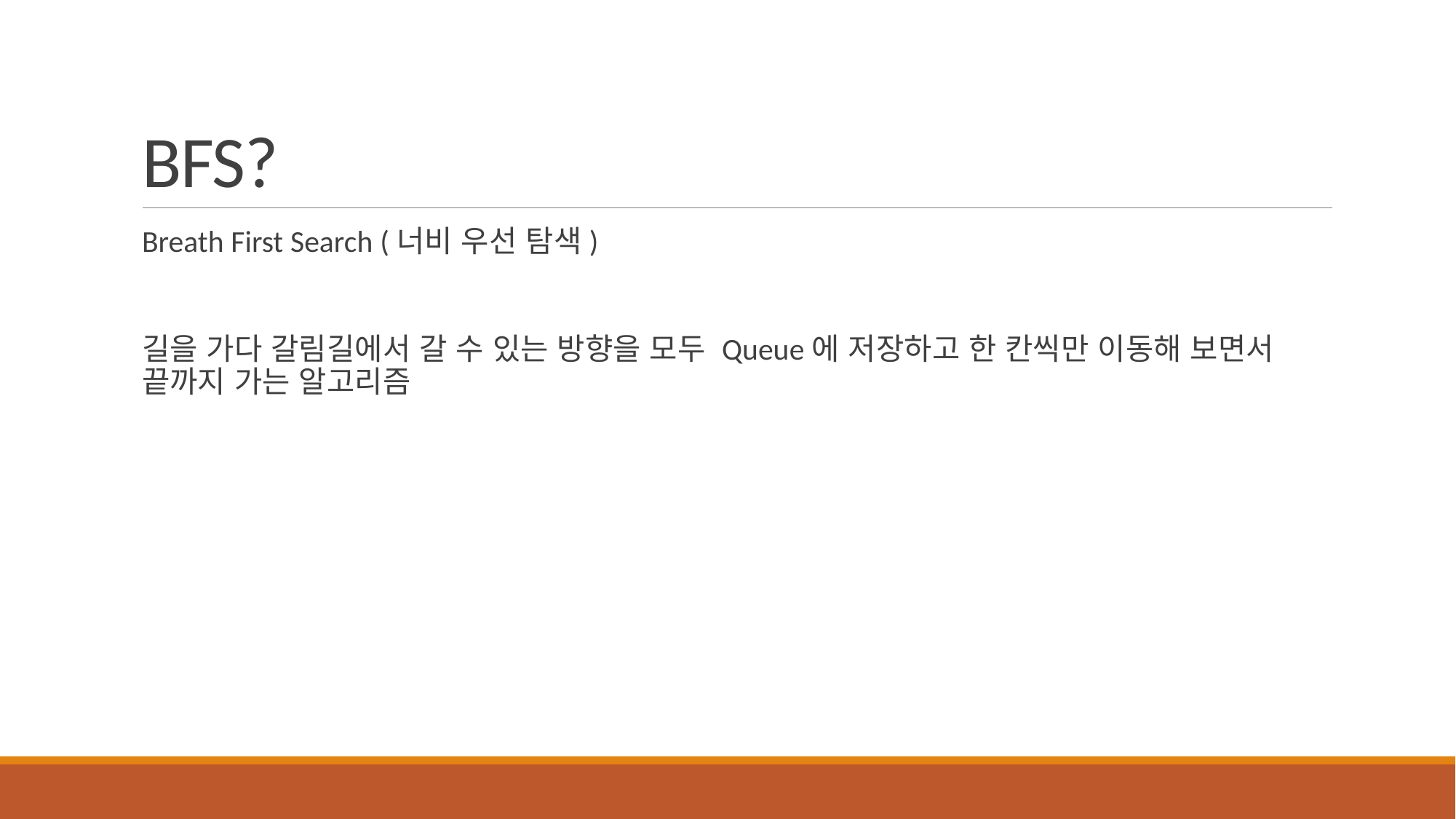

# BFS?
Breath First Search (너비 우선 탐색)

길을 가다 갈림길에서 갈 수 있는 방향을 모두 Queue에 저장하고 한 칸씩만 이동해 보면서 끝까지 가는 알고리즘